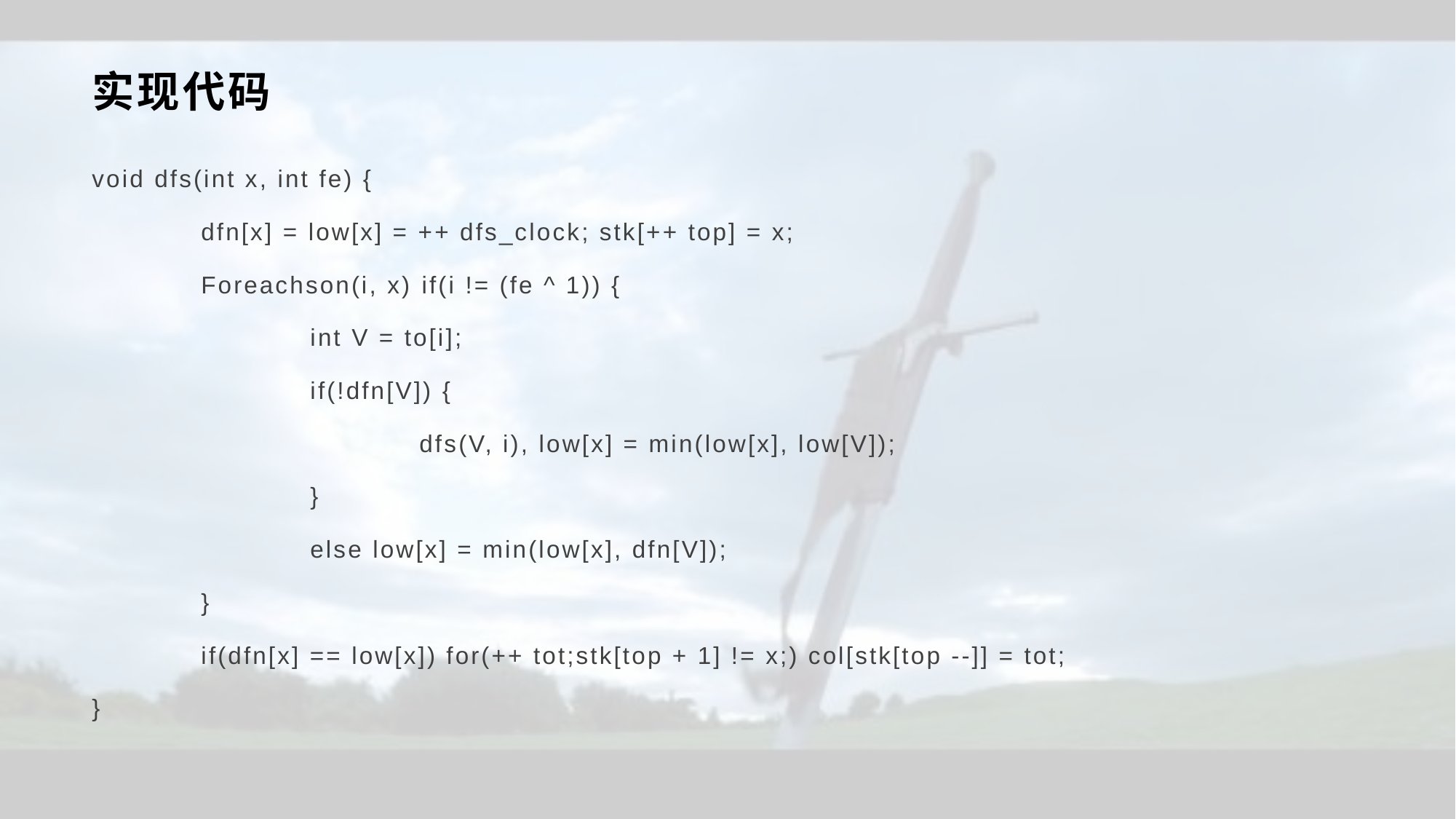

# 实现代码
void dfs(int x, int fe) {
	dfn[x] = low[x] = ++ dfs_clock; stk[++ top] = x;
	Foreachson(i, x) if(i != (fe ^ 1)) {
		int V = to[i];
		if(!dfn[V]) {
			dfs(V, i), low[x] = min(low[x], low[V]);
		}
		else low[x] = min(low[x], dfn[V]);
	}
	if(dfn[x] == low[x]) for(++ tot;stk[top + 1] != x;) col[stk[top --]] = tot;
}